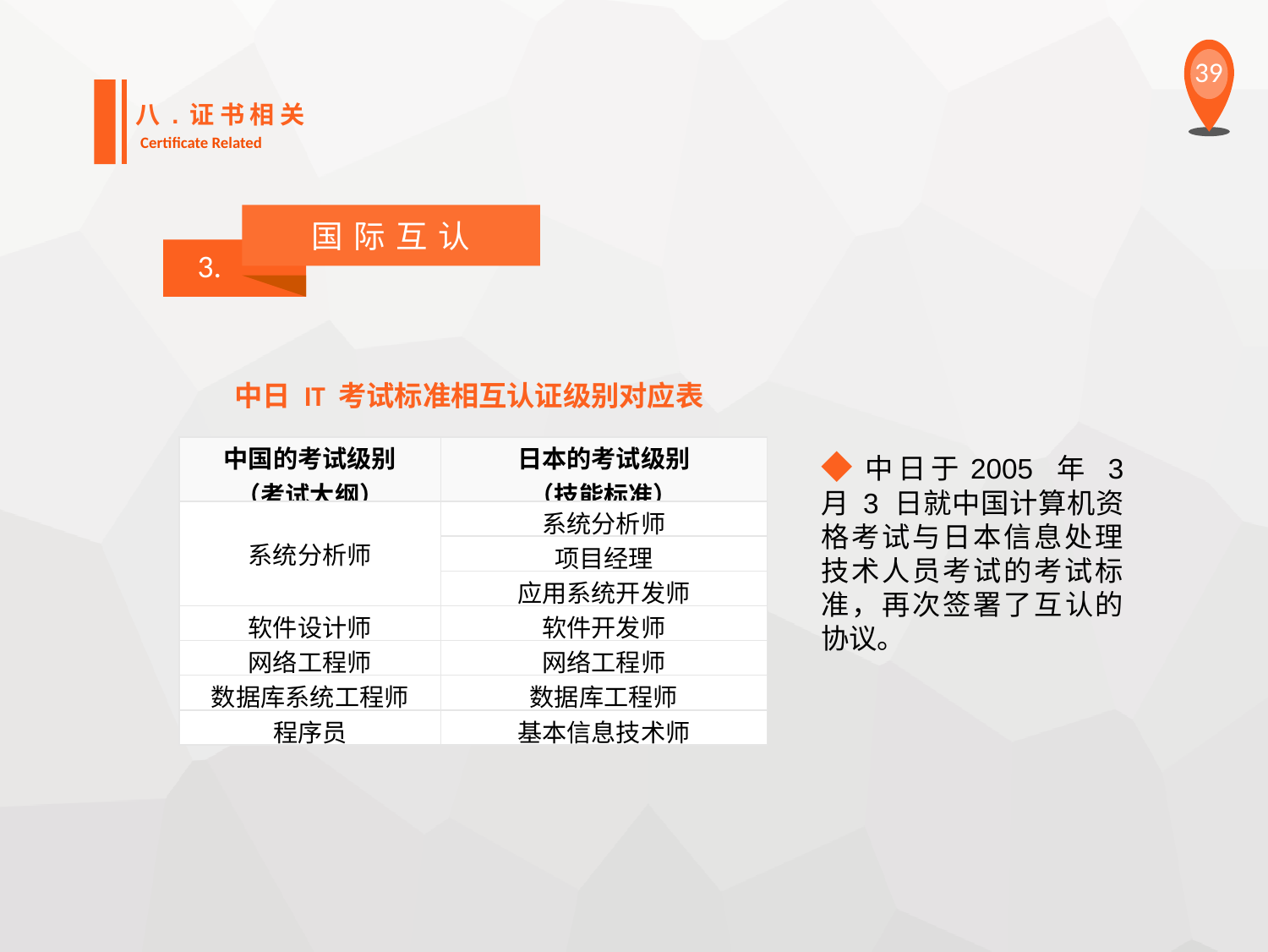

39

八.证书相关
Certificate Related
国际互认
   3.

中日 IT 考试标准相互认证级别对应表
| 中国的考试级别 （考试大纲） | 日本的考试级别 （技能标准） |
| --- | --- |
| 系统分析师 | 系统分析师 |
|  | 项目经理 |
|  | 应用系统开发师 |
| 软件设计师 | 软件开发师 |
| 网络工程师 | 网络工程师 |
| 数据库系统工程师 | 数据库工程师 |
| 程序员 | 基本信息技术师 |
◆中日于2005 年 3 月 3 日就中国计算机资格考试与日本信息处理技术人员考试的考试标准，再次签署了互认的协议。